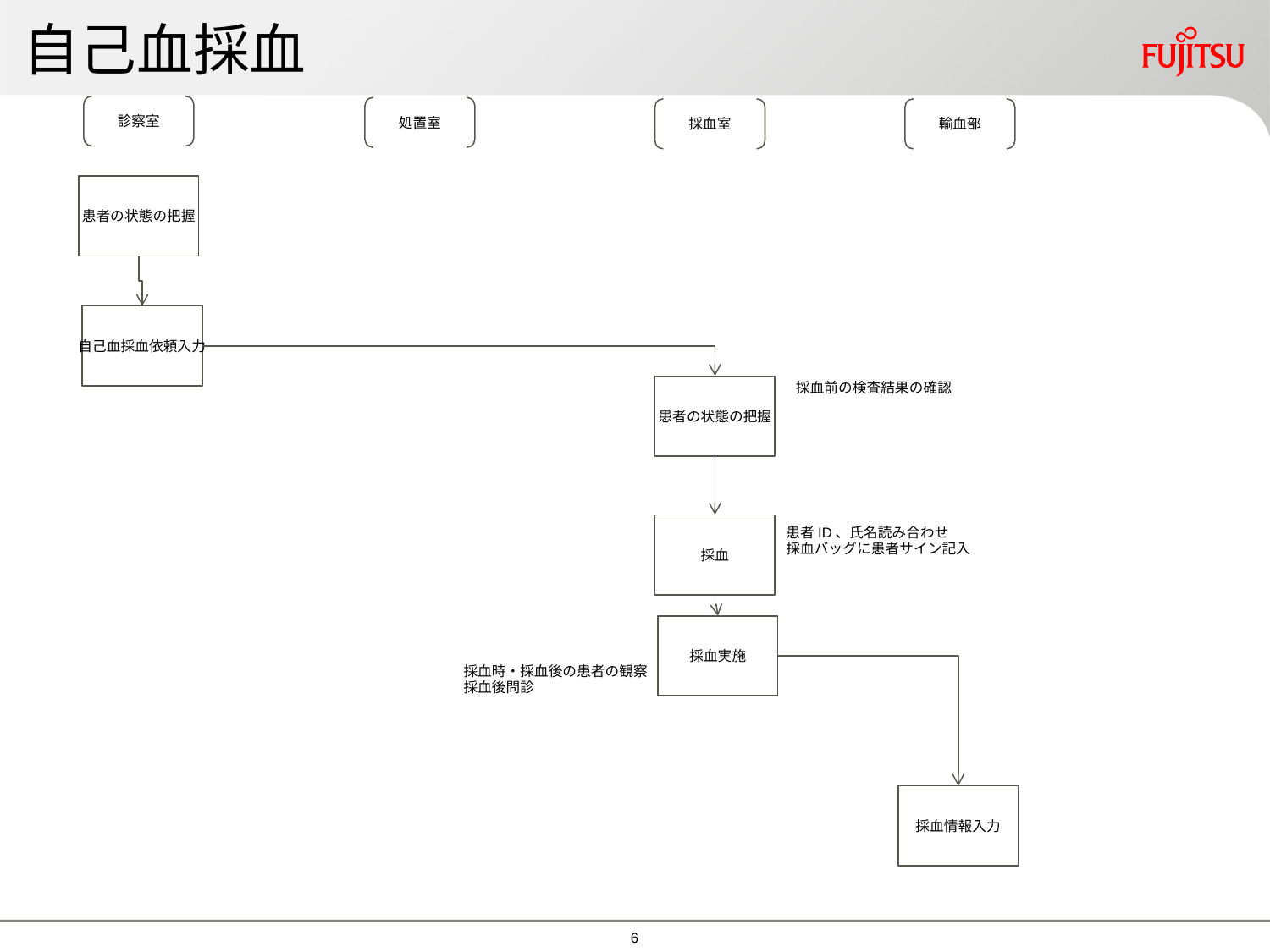

# 自己血採血
診察室
処置室
採血室
輸血部
患者の状態の把握
自己血採血依頼入力
採血前の検査結果の確認
患者の状態の把握
採血
患者ID、氏名読み合わせ
採血バッグに患者サイン記入
採血実施
採血時・採血後の患者の観察
採血後問診
採血情報入力
6